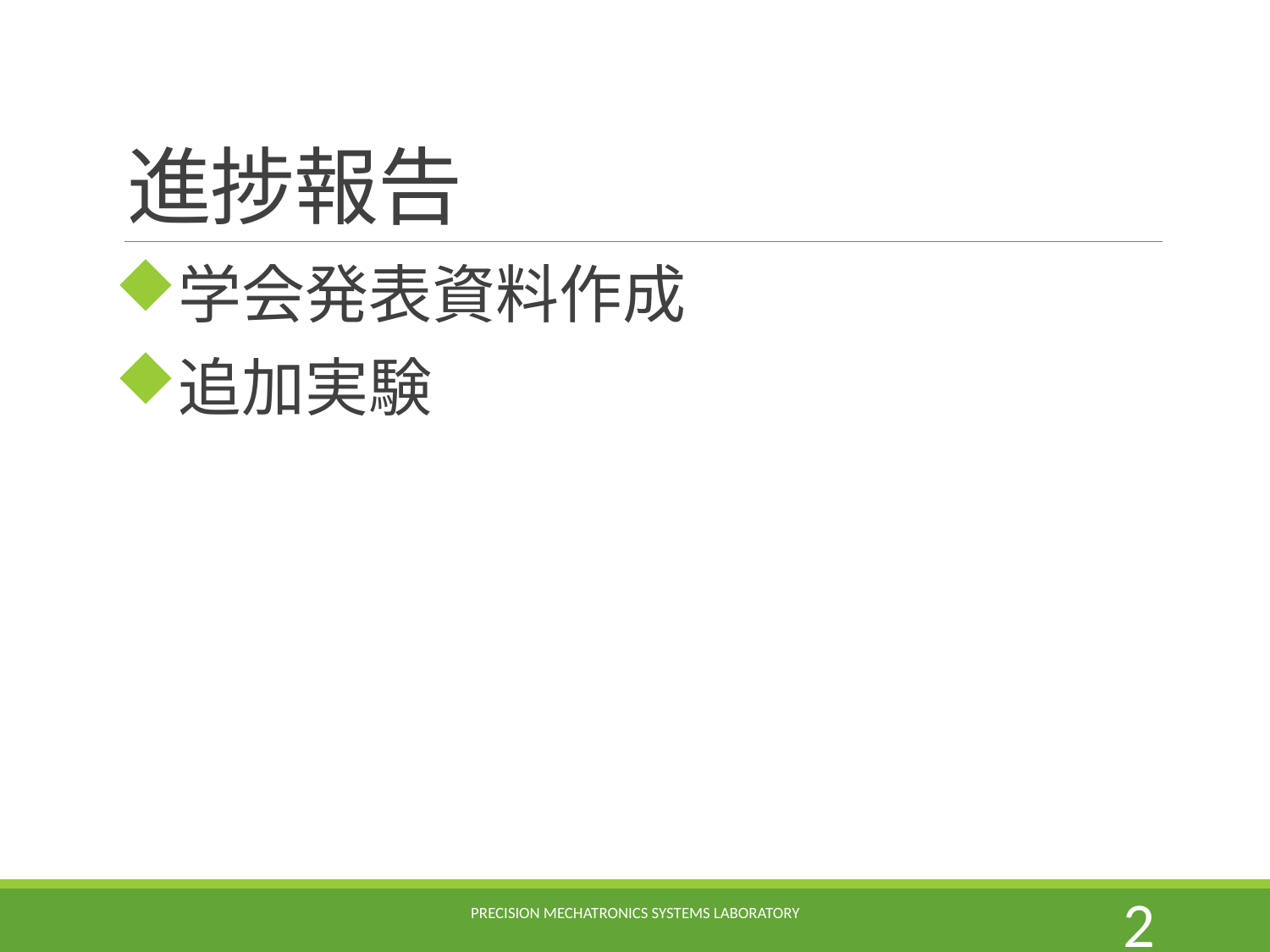

# 進捗報告
学会発表資料作成
追加実験
Precision Mechatronics Systems Laboratory

2